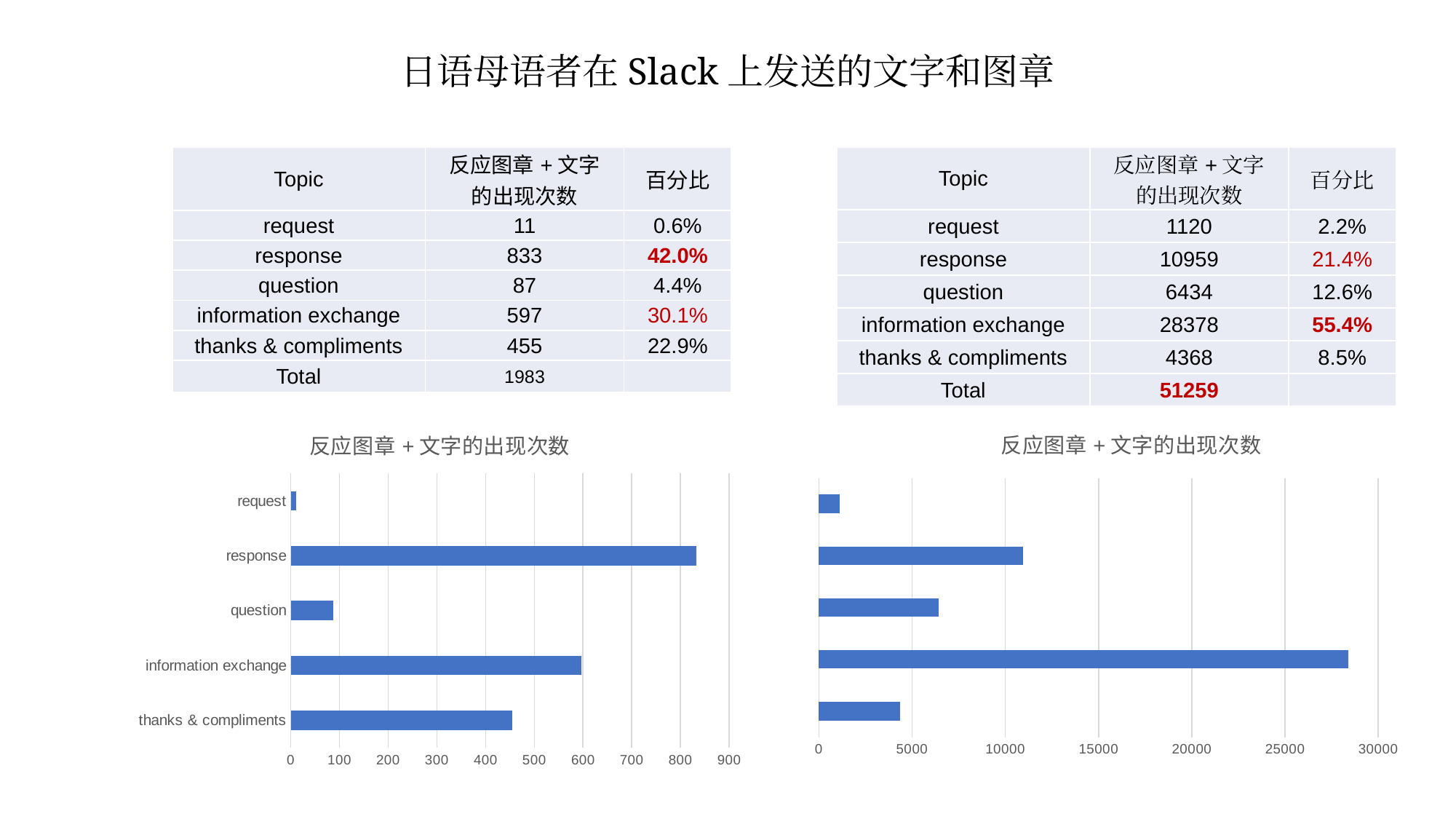

# 日语母语者在Slack上发送的文字和图章
| Topic | 反应图章+文字 的出现次数 | 百分比 |
| --- | --- | --- |
| request | 11 | 0.6% |
| response | 833 | 42.0% |
| question | 87 | 4.4% |
| information exchange | 597 | 30.1% |
| thanks & compliments | 455 | 22.9% |
| Total | 1983 |  |
| Topic | 反应图章+文字 的出现次数 | 百分比 |
| --- | --- | --- |
| request | 1120 | 2.2% |
| response | 10959 | 21.4% |
| question | 6434 | 12.6% |
| information exchange | 28378 | 55.4% |
| thanks & compliments | 4368 | 8.5% |
| Total | 51259 |  |

### Chart: 反应图章+文字的出现次数

| Category |  |
|---|---|
| thanks & compliments | 4368.0 |
| information exchange | 28378.0 |
| question | 6434.0 |
| response | 10959.0 |
| request | 1120.0 |

### Chart: 反应图章+文字的出现次数

| Category |  |
|---|---|
| thanks & compliments | 455.0 |
| information exchange | 597.0 |
| question | 87.0 |
| response | 833.0 |
| request | 11.0 |